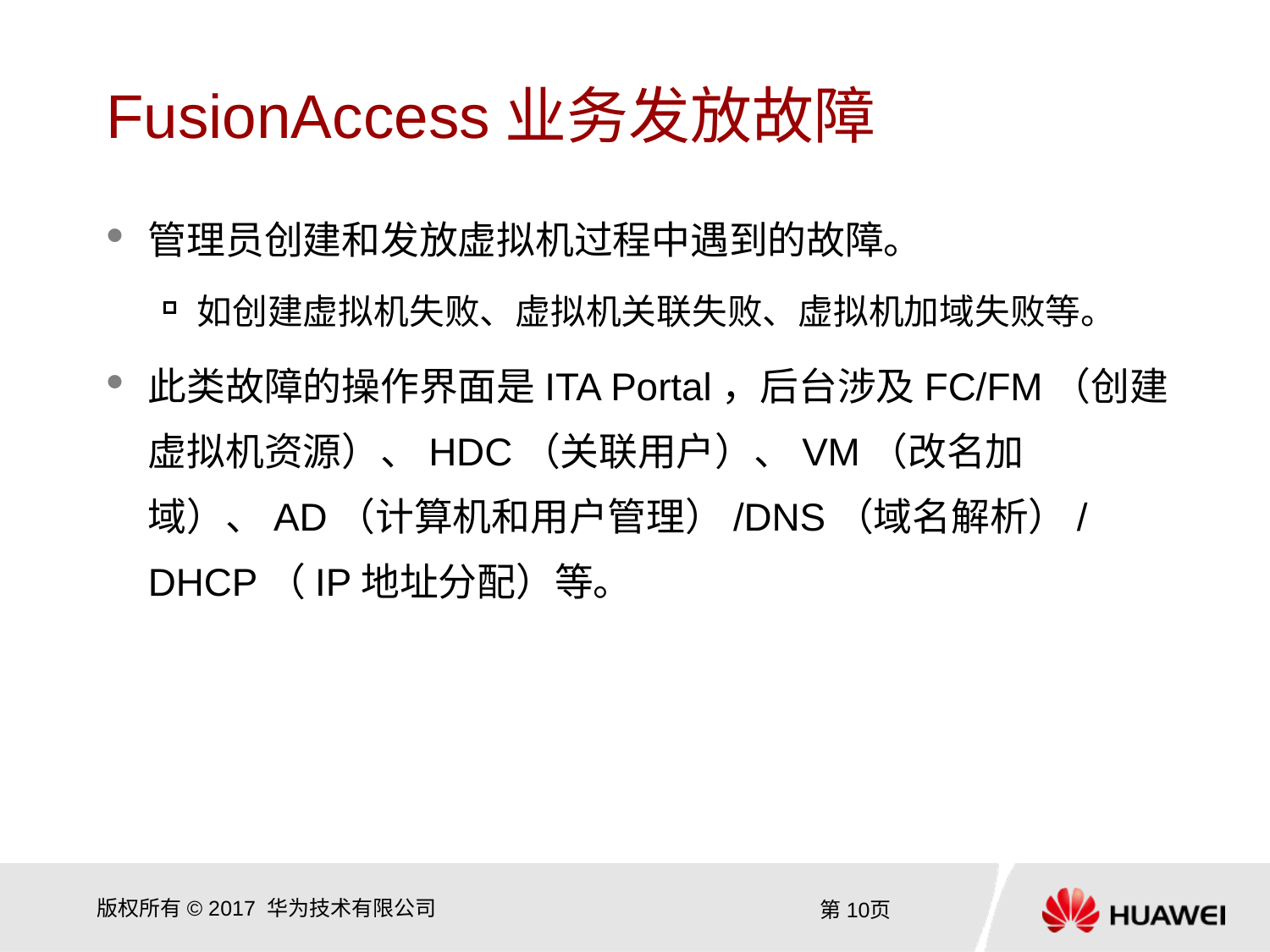

# FusionAccess业务发放故障
管理员创建和发放虚拟机过程中遇到的故障。
如创建虚拟机失败、虚拟机关联失败、虚拟机加域失败等。
此类故障的操作界面是ITA Portal，后台涉及FC/FM（创建虚拟机资源）、HDC（关联用户）、VM（改名加域）、AD（计算机和用户管理）/DNS（域名解析）/DHCP（IP地址分配）等。